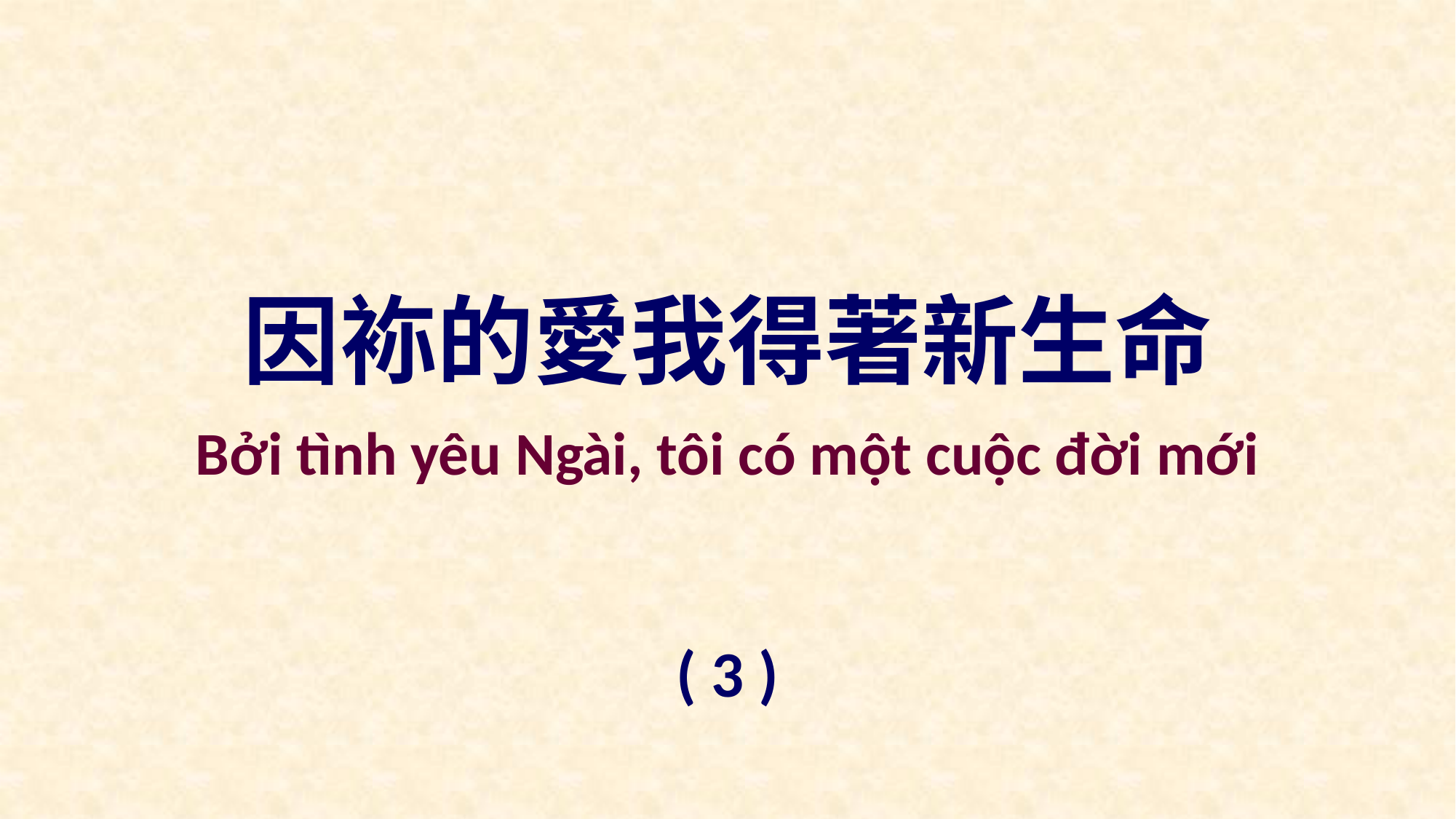

因袮的愛我得著新生命
Bởi tình yêu Ngài, tôi có một cuộc đời mới
( 3 )